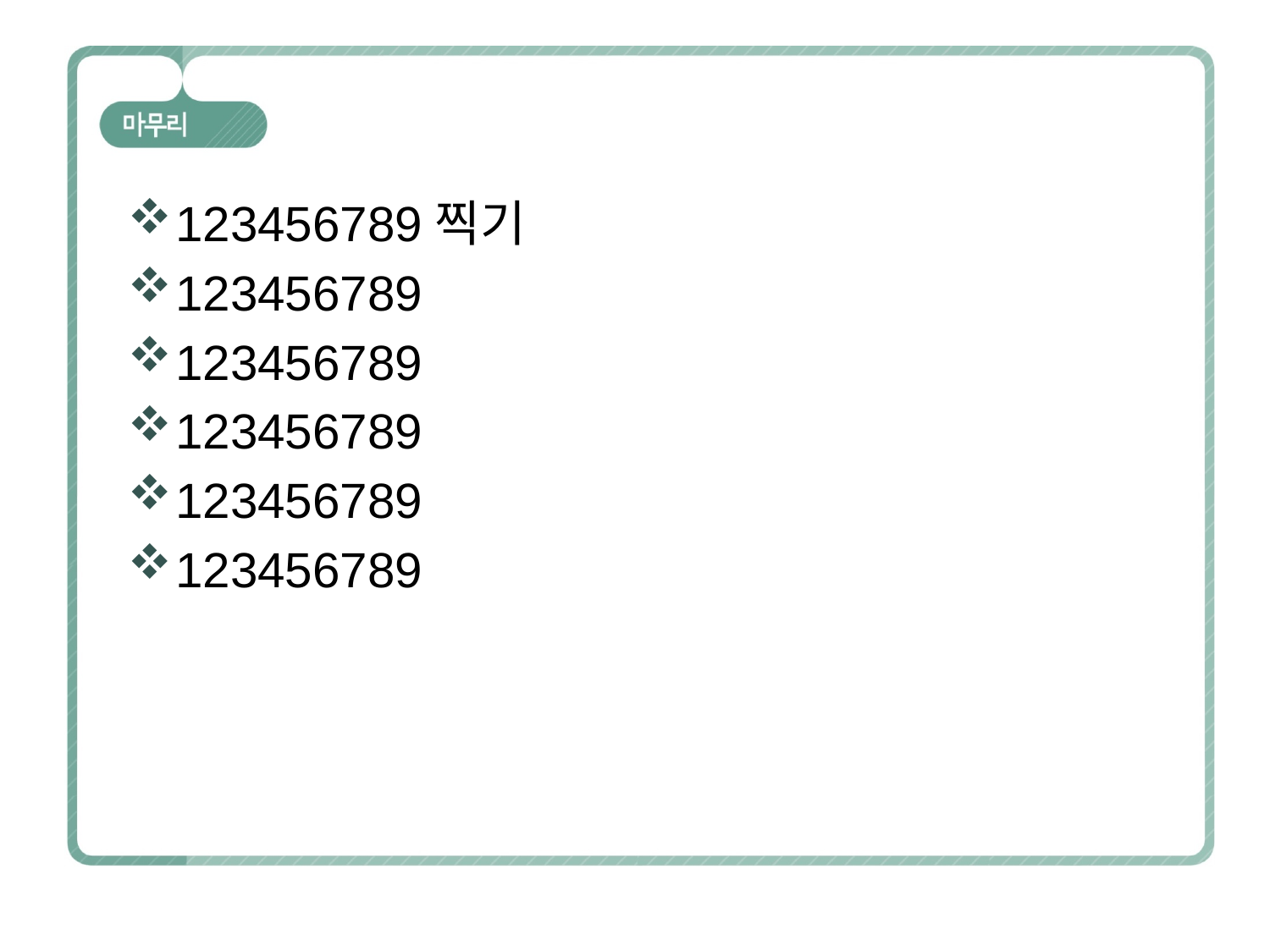

#
123456789찍기
123456789
123456789
123456789
123456789
123456789